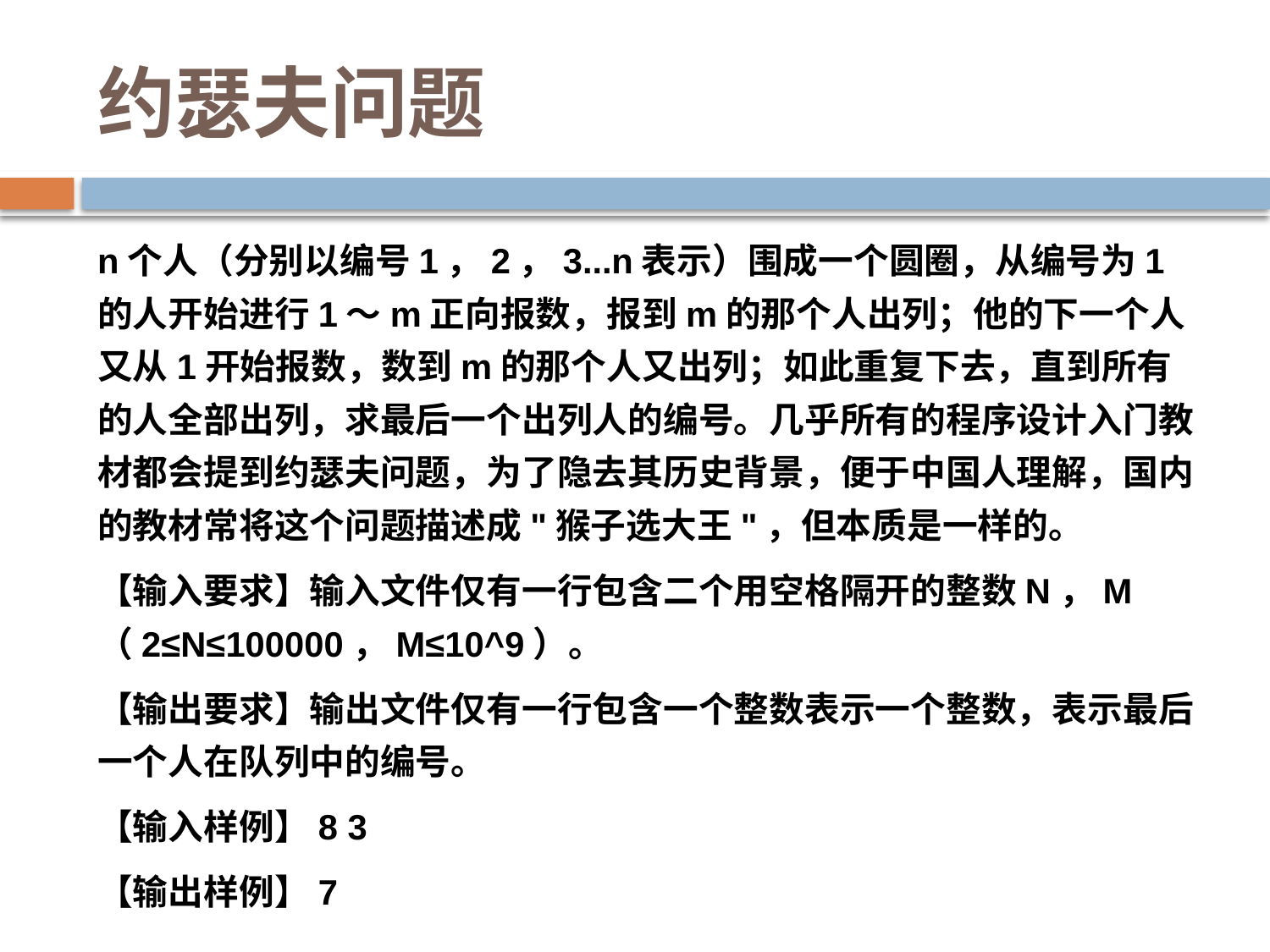

# 约瑟夫问题
n个人（分别以编号1，2，3...n表示）围成一个圆圈，从编号为1的人开始进行1～m正向报数，报到m的那个人出列；他的下一个人又从1开始报数，数到m的那个人又出列；如此重复下去，直到所有的人全部出列，求最后一个出列人的编号。几乎所有的程序设计入门教材都会提到约瑟夫问题，为了隐去其历史背景，便于中国人理解，国内的教材常将这个问题描述成"猴子选大王"，但本质是一样的。
【输入要求】输入文件仅有一行包含二个用空格隔开的整数N，M （2≤N≤100000，M≤10^9）。
【输出要求】输出文件仅有一行包含一个整数表示一个整数，表示最后一个人在队列中的编号。
【输入样例】8 3
【输出样例】7